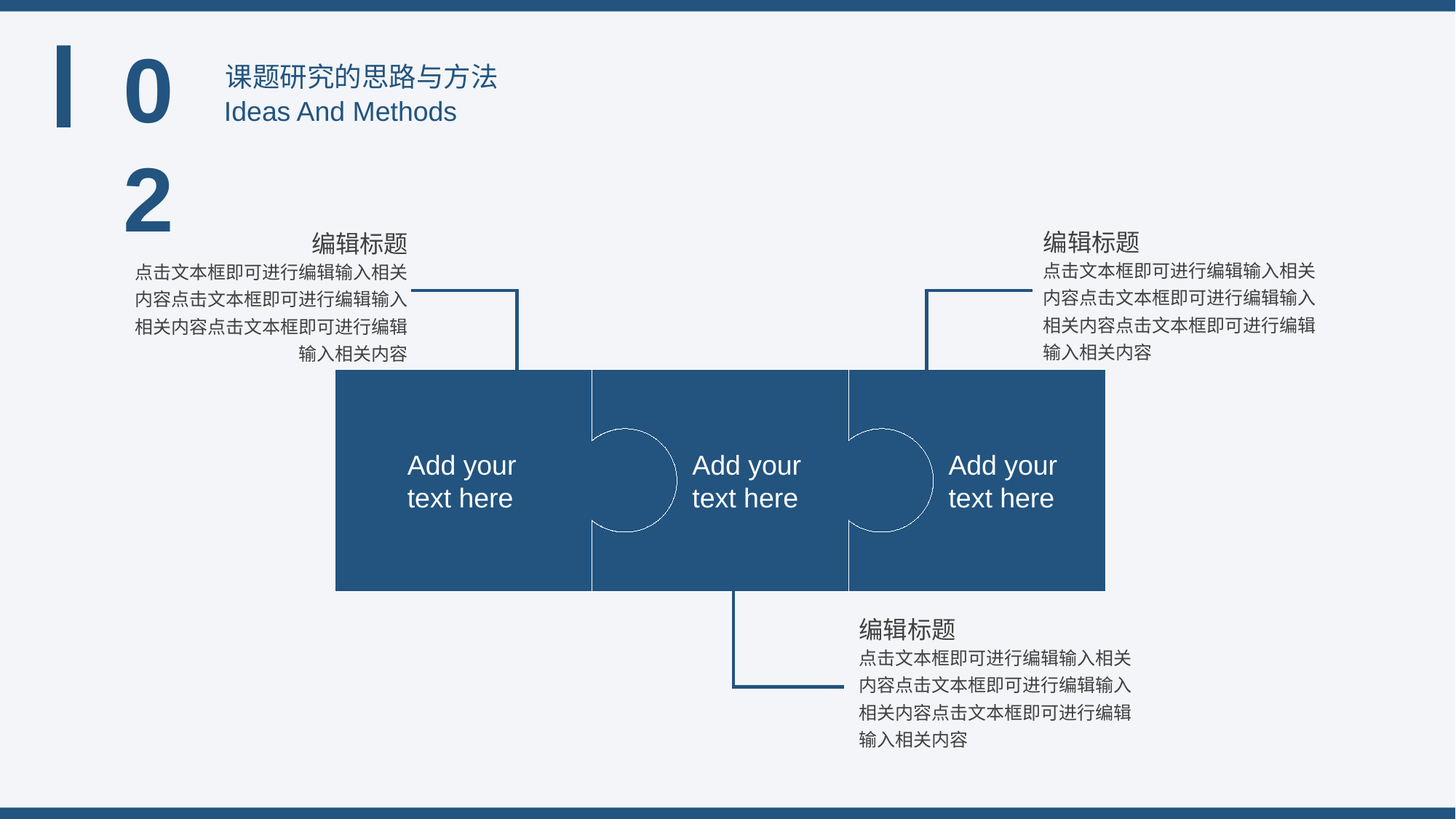

课题研究的思路与方法
02

Ideas And Methods
编辑标题
编辑标题
点击文本框即可进行编辑输入相关内容点击文本框即可进行编辑输入相关内容点击文本框即可进行编辑输入相关内容
点击文本框即可进行编辑输入相关内容点击文本框即可进行编辑输入相关内容点击文本框即可进行编辑输入相关内容

Add your text here
Add your text here
Add your text here

编辑标题
点击文本框即可进行编辑输入相关内容点击文本框即可进行编辑输入相关内容点击文本框即可进行编辑输入相关内容